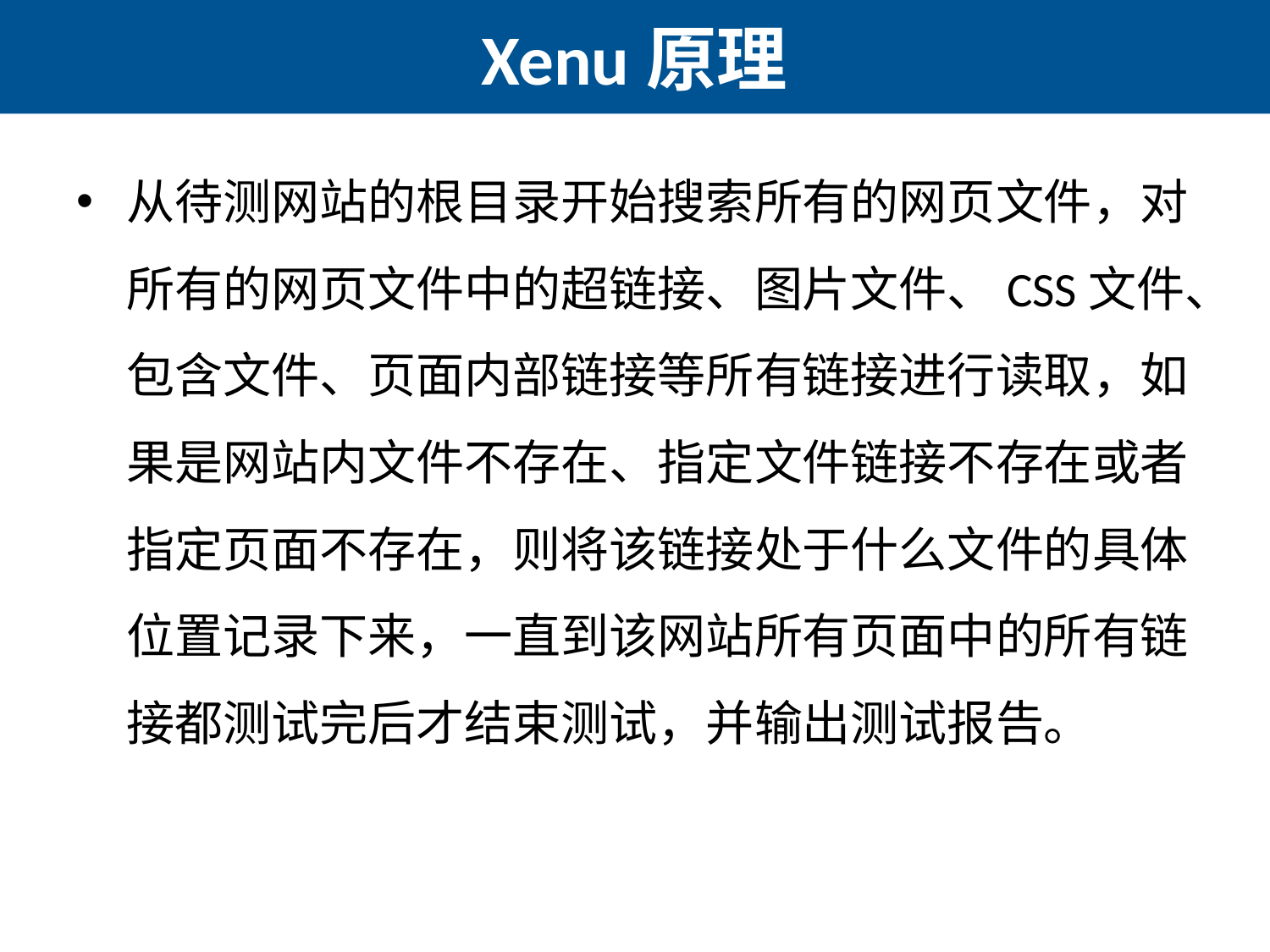

# Xenu原理
从待测网站的根目录开始搜索所有的网页文件，对所有的网页文件中的超链接、图片文件、CSS文件、包含文件、页面内部链接等所有链接进行读取，如果是网站内文件不存在、指定文件链接不存在或者指定页面不存在，则将该链接处于什么文件的具体位置记录下来，一直到该网站所有页面中的所有链接都测试完后才结束测试，并输出测试报告。